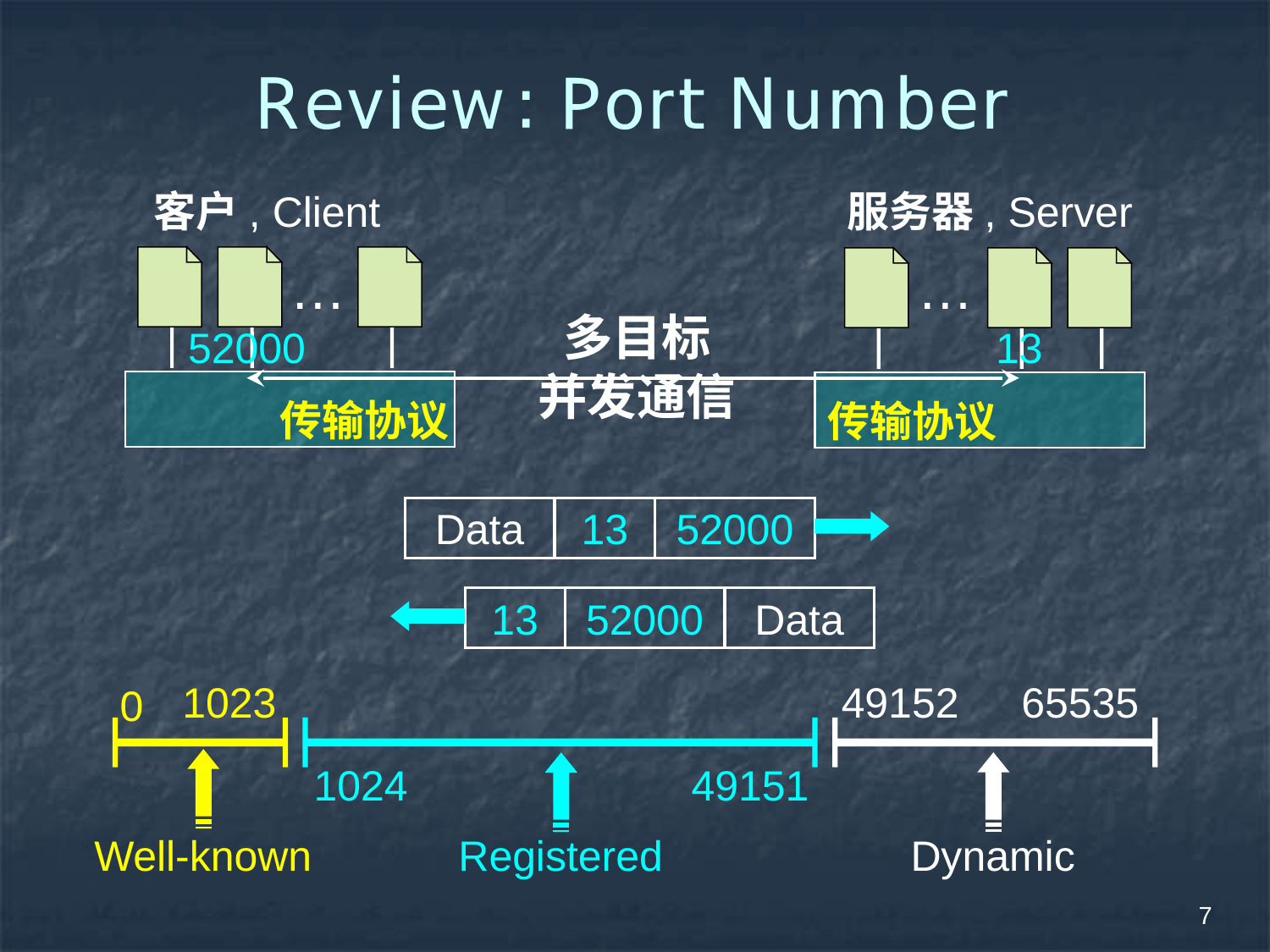

# Review: Port Number
客户, Client
服务器, Server
…

…

多目标
并发通信
52000
13

传输协议
传输协议
Data
13
52000

13
52000
Data

1023
0

49152
65535

1024
49151

Well-known

Dynamic

Registered
7